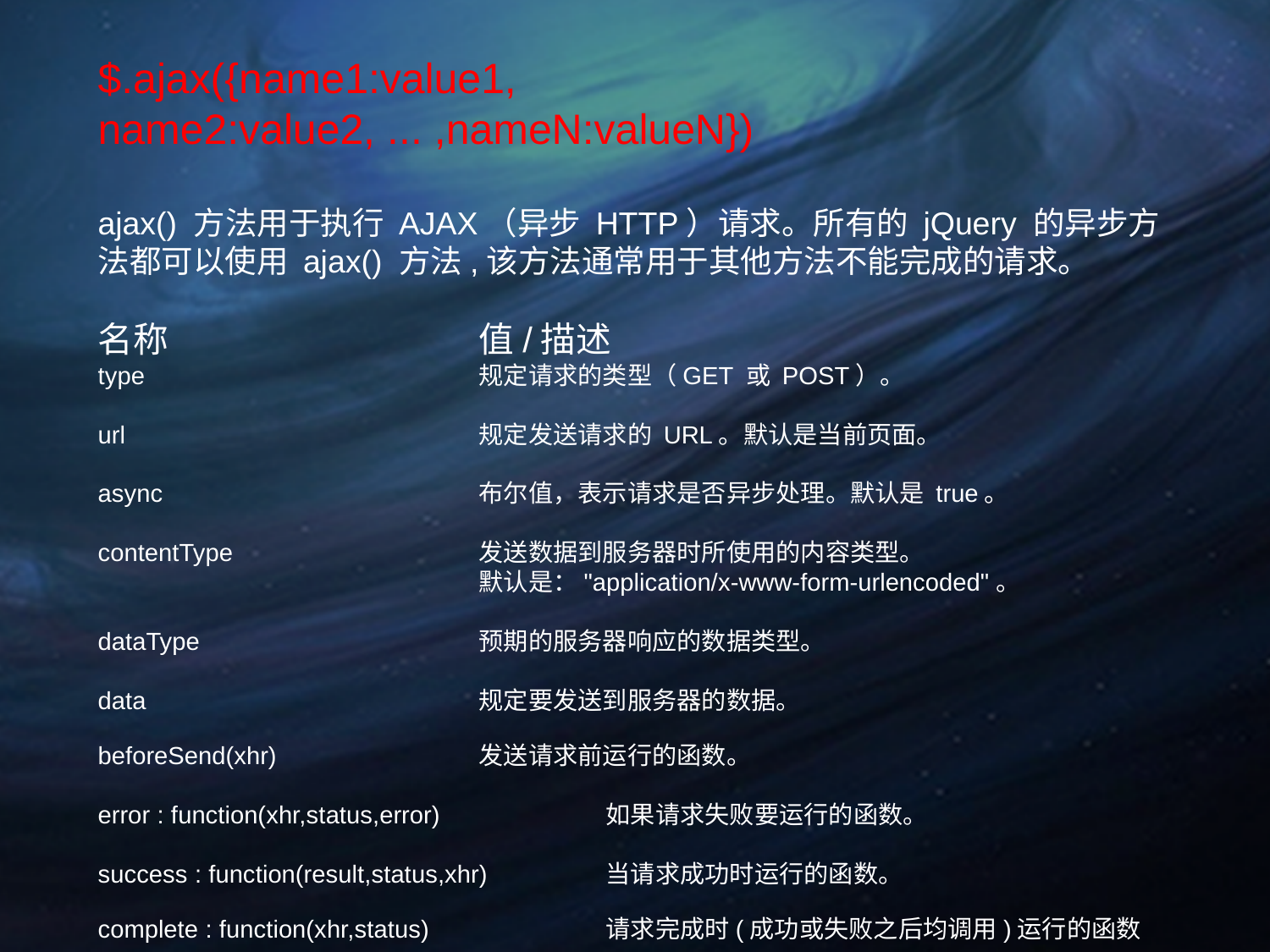

$.ajax({name1:value1, name2:value2, ... ,nameN:valueN})

ajax() 方法用于执行 AJAX（异步 HTTP）请求。所有的 jQuery 的异步方法都可以使用 ajax() 方法,该方法通常用于其他方法不能完成的请求。

名称			值/描述
type			规定请求的类型（GET 或 POST）。

url			规定发送请求的 URL。默认是当前页面。

async			布尔值，表示请求是否异步处理。默认是 true。

contentType		发送数据到服务器时所使用的内容类型。
			默认是："application/x-www-form-urlencoded"。

dataType			预期的服务器响应的数据类型。

data			规定要发送到服务器的数据。

beforeSend(xhr)		发送请求前运行的函数。

error : function(xhr,status,error)		如果请求失败要运行的函数。

success : function(result,status,xhr)	当请求成功时运行的函数。

complete : function(xhr,status)		请求完成时(成功或失败之后均调用)运行的函数